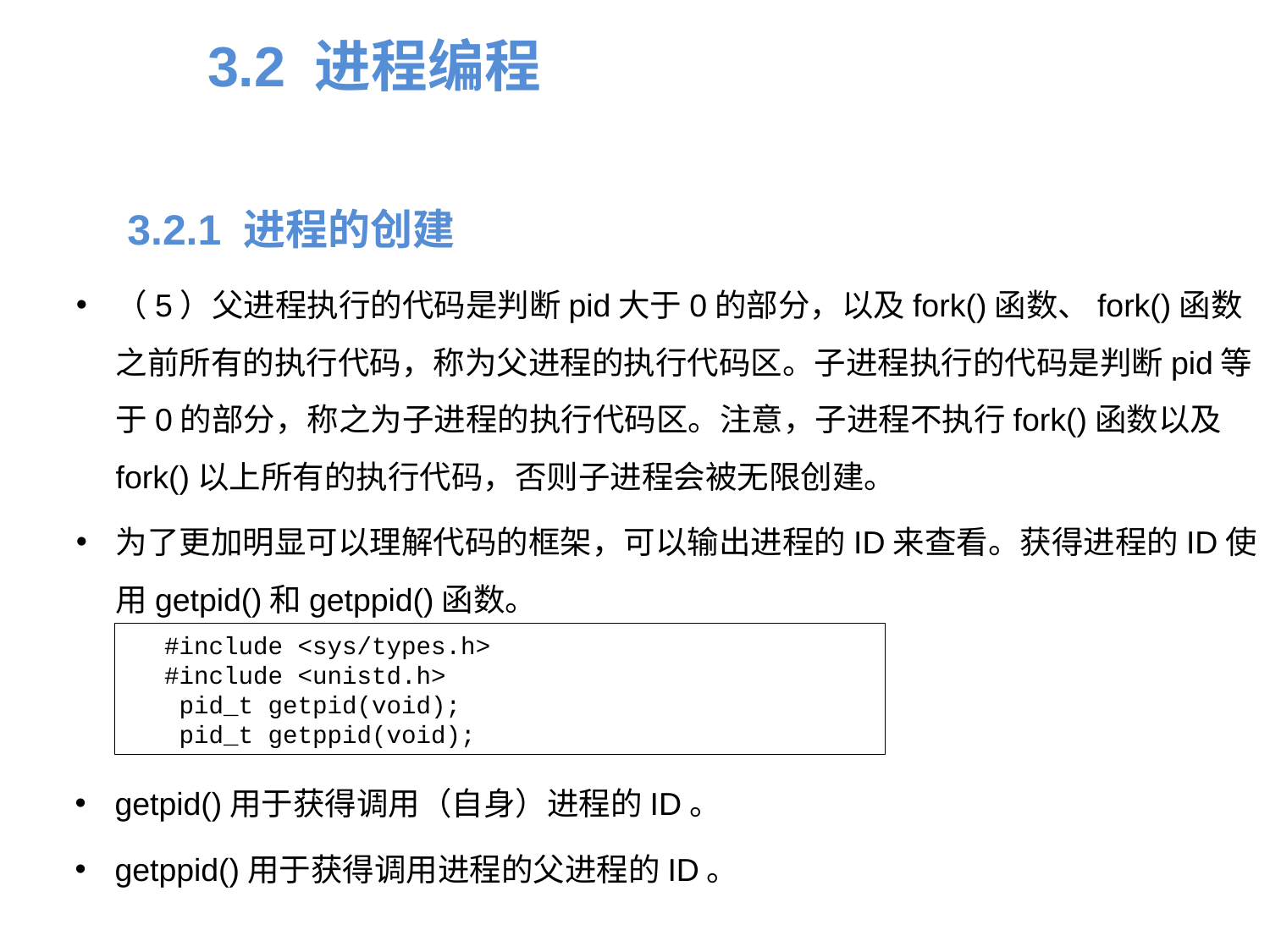

3.2 进程编程
3.2.1 进程的创建
（5）父进程执行的代码是判断pid大于0的部分，以及fork()函数、fork()函数之前所有的执行代码，称为父进程的执行代码区。子进程执行的代码是判断pid等于0的部分，称之为子进程的执行代码区。注意，子进程不执行fork()函数以及fork()以上所有的执行代码，否则子进程会被无限创建。
为了更加明显可以理解代码的框架，可以输出进程的ID来查看。获得进程的ID使用getpid()和getppid()函数。
#include <sys/types.h>
#include <unistd.h>
 pid_t getpid(void);
 pid_t getppid(void);
getpid()用于获得调用（自身）进程的ID。
getppid()用于获得调用进程的父进程的ID。